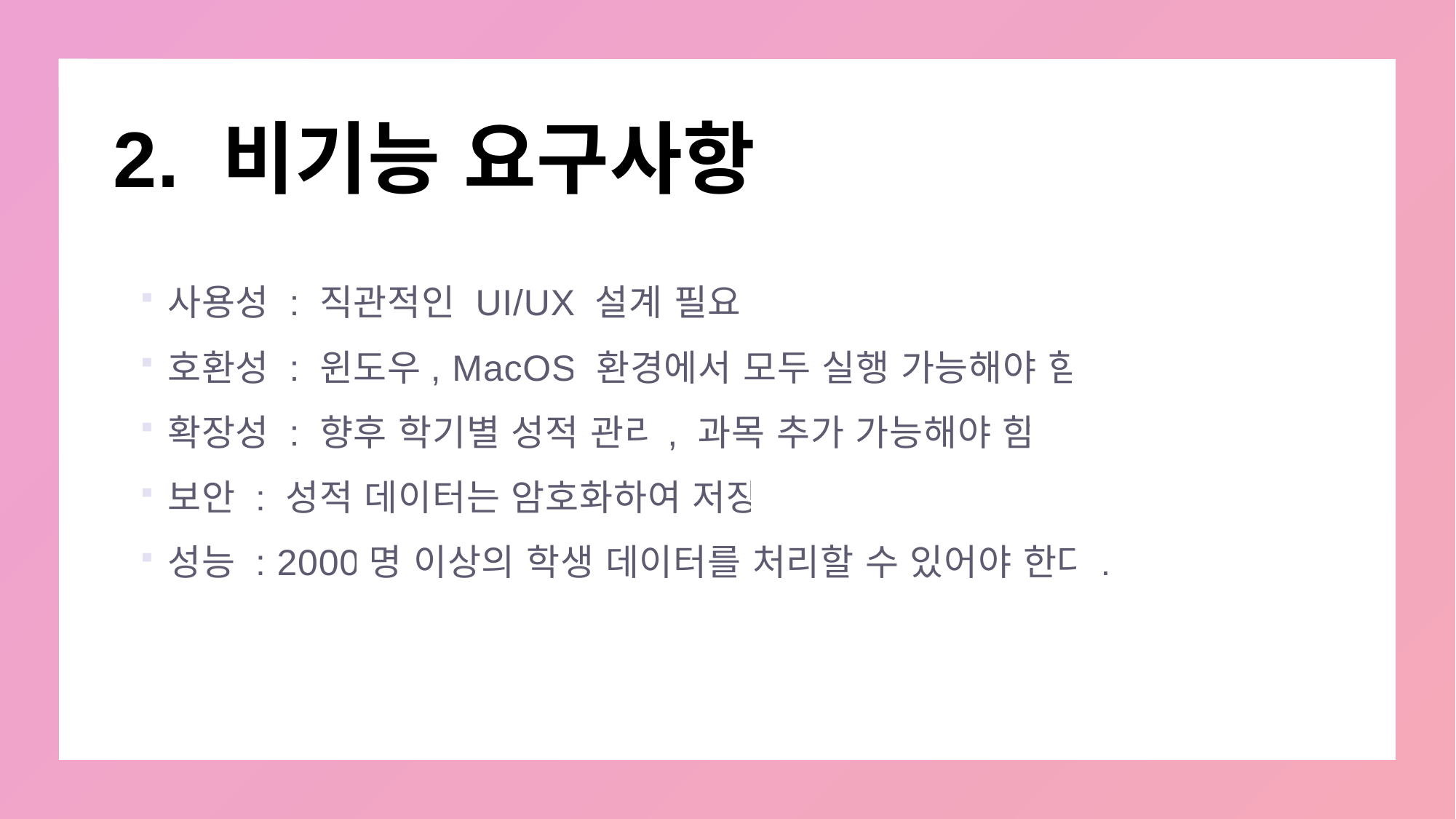

# 2. 비기능 요구사항
사용성 : 직관적인 UI/UX 설계 필요
호환성 : 윈도우, MacOS 환경에서 모두 실행 가능해야 함
확장성 : 향후 학기별 성적 관리, 과목 추가 가능해야 함
보안 : 성적 데이터는 암호화하여 저장
성능 : 2000명 이상의 학생 데이터를 처리할 수 있어야 한다.